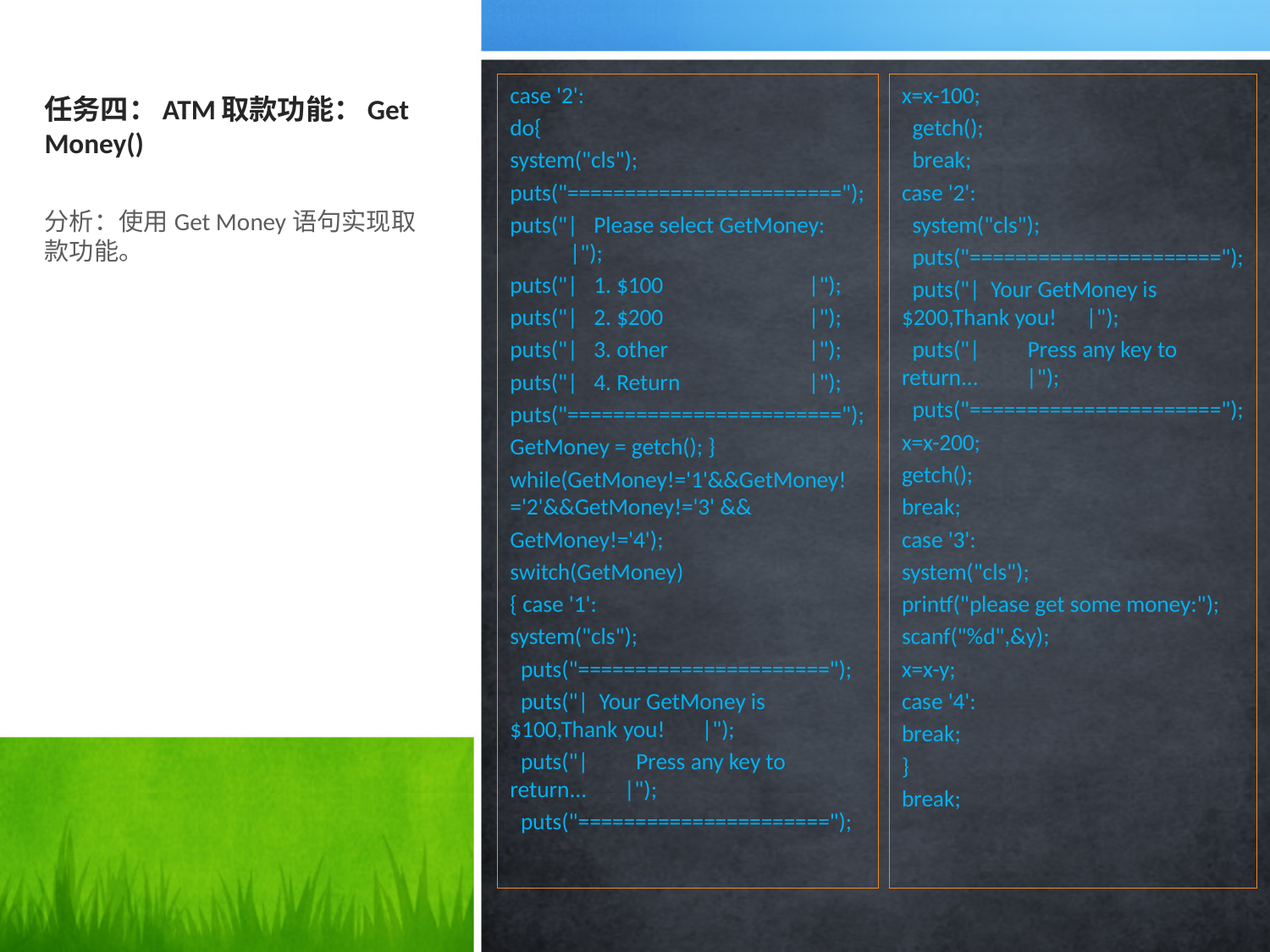

case '2':
do{
system("cls");
puts("========================");
puts("|   Please select GetMoney:  	|");
puts("|   1. $100                     	|");
puts("|   2. $200                     	|");
puts("|   3. other                    	|");
puts("|   4. Return                   	|");
puts("========================");
GetMoney = getch(); }
while(GetMoney!='1'&&GetMoney!='2'&&GetMoney!='3' &&
GetMoney!='4');
switch(GetMoney)
{ case '1':
system("cls");
  puts("======================");
  puts("|  Your GetMoney is $100,Thank you!       |");
  puts("|         Press any key to return...       |");
  puts("======================");

x=x-100;
  getch();
  break;
case '2':
  system("cls");
  puts("======================");
  puts("|  Your GetMoney is $200,Thank you!  	 |");
  puts("|         Press any key to return...     	 |");
  puts("======================");
x=x-200;
getch();
break;
case '3':
system("cls");
printf("please get some money:");
scanf("%d",&y);
x=x-y;
case '4':
break;
}
break;

# 任务四：ATM取款功能：Get Money()
分析：使用Get Money语句实现取款功能。